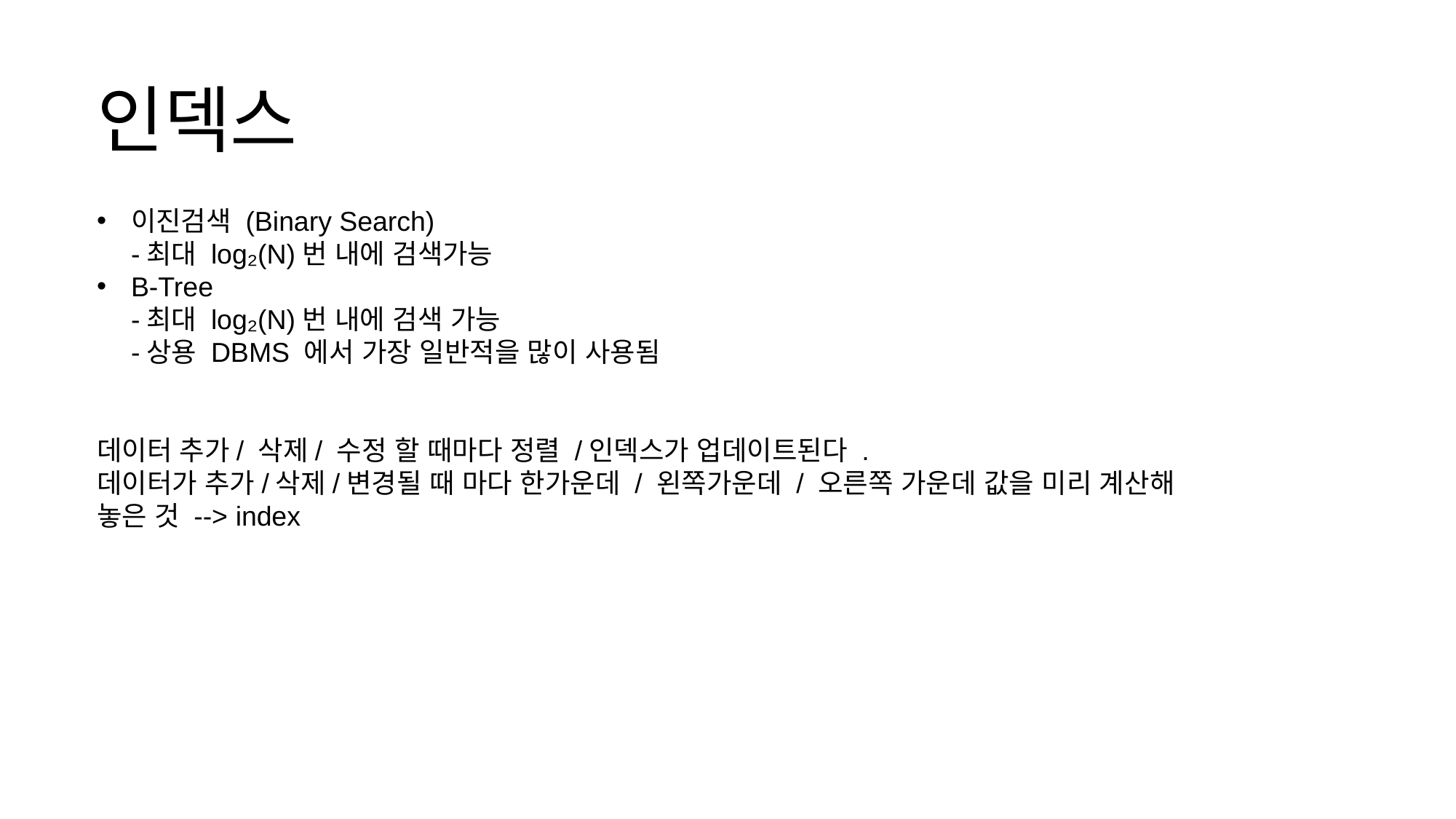

인덱스
이진검색 (Binary Search)
-최대 log₂(N)번 내에 검색가능
B-Tree
-최대 log₂(N)번 내에 검색 가능
-상용 DBMS 에서 가장 일반적을 많이 사용됨

데이터 추가/ 삭제/ 수정 할 때마다 정렬 /인덱스가 업데이트된다 .
데이터가 추가/삭제/변경될 때 마다 한가운데 / 왼쪽가운데 / 오른쪽 가운데 값을 미리 계산해 놓은 것 --> index